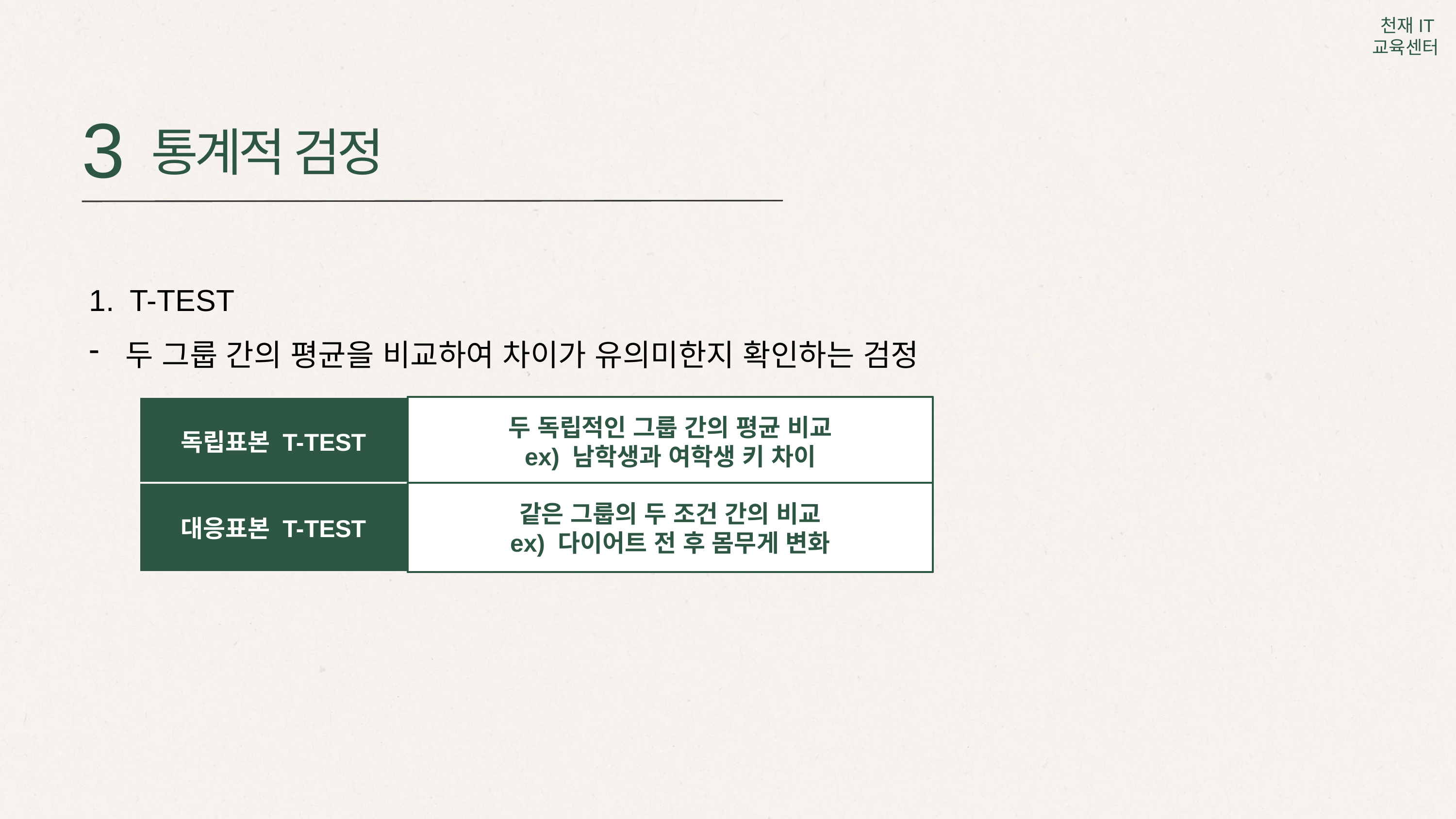

3
통계적 검정

T-TEST
두 그룹 간의 평균을 비교하여 차이가 유의미한지 확인하는 검정

독립표본 T-TEST
두 독립적인 그룹 간의 평균 비교
ex) 남학생과 여학생 키 차이
대응표본 T-TEST
같은 그룹의 두 조건 간의 비교
ex) 다이어트 전 후 몸무게 변화